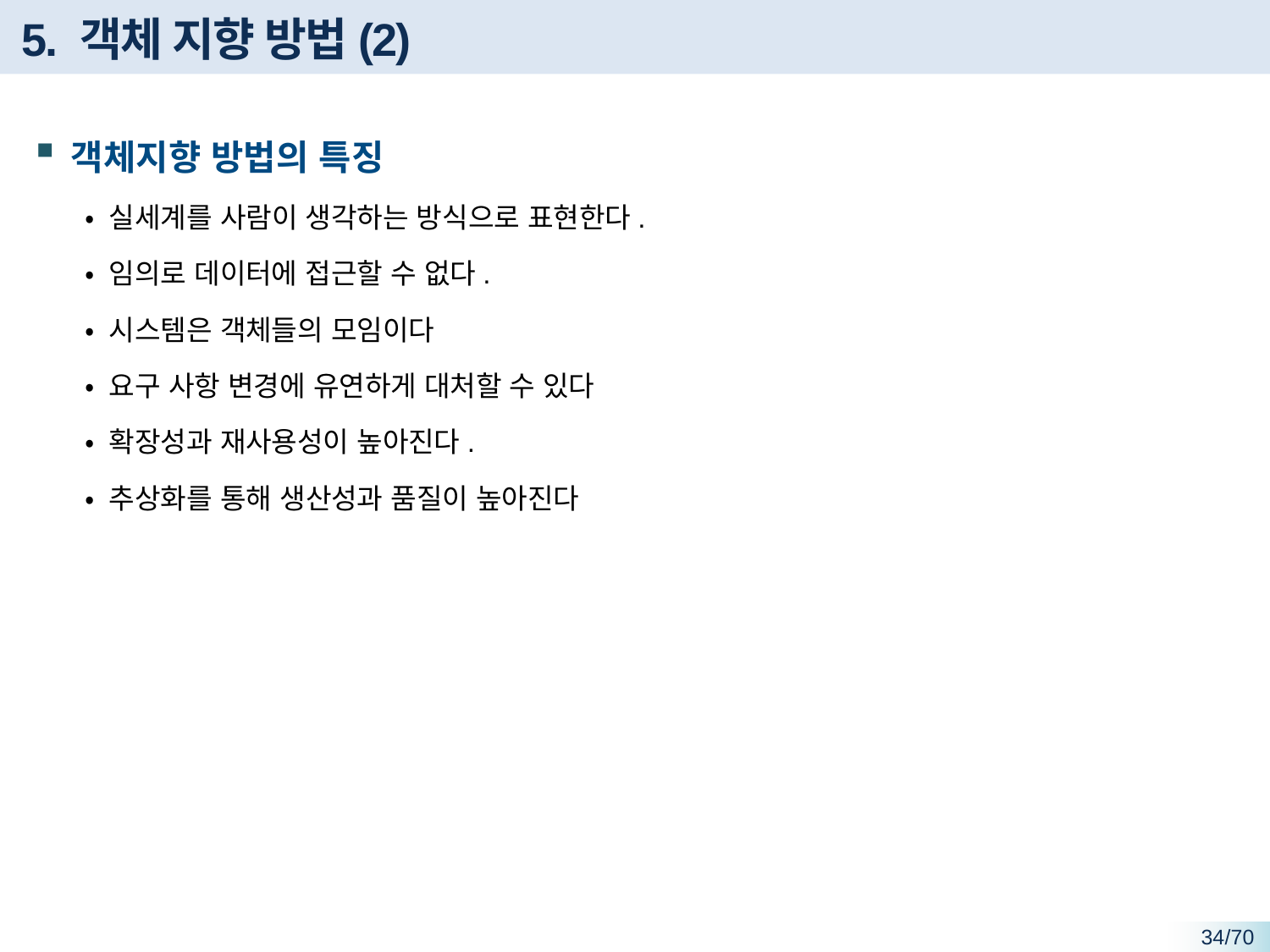

# 5. 객체 지향 방법(2)
객체지향 방법의 특징
• 실세계를 사람이 생각하는 방식으로 표현한다.
• 임의로 데이터에 접근할 수 없다.
• 시스템은 객체들의 모임이다
• 요구 사항 변경에 유연하게 대처할 수 있다
• 확장성과 재사용성이 높아진다.
• 추상화를 통해 생산성과 품질이 높아진다